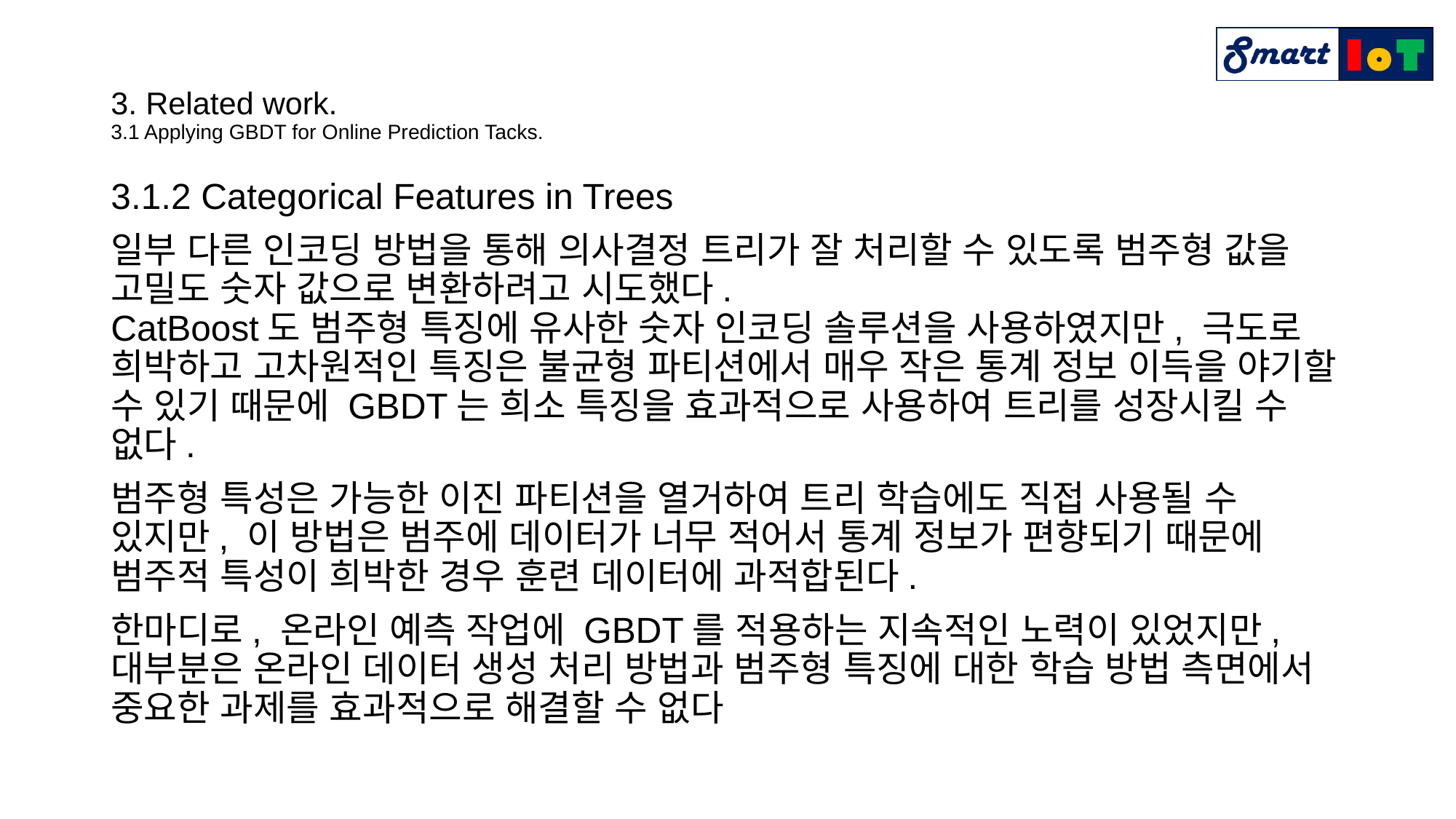

# 3. Related work. 3.1 Applying GBDT for Online Prediction Tacks.
3.1.2 Categorical Features in Trees
일부 다른 인코딩 방법을 통해 의사결정 트리가 잘 처리할 수 있도록 범주형 값을 고밀도 숫자 값으로 변환하려고 시도했다.
CatBoost도 범주형 특징에 유사한 숫자 인코딩 솔루션을 사용하였지만, 극도로 희박하고 고차원적인 특징은 불균형 파티션에서 매우 작은 통계 정보 이득을 야기할 수 있기 때문에 GBDT는 희소 특징을 효과적으로 사용하여 트리를 성장시킬 수 없다.
범주형 특성은 가능한 이진 파티션을 열거하여 트리 학습에도 직접 사용될 수 있지만, 이 방법은 범주에 데이터가 너무 적어서 통계 정보가 편향되기 때문에 범주적 특성이 희박한 경우 훈련 데이터에 과적합된다.
한마디로, 온라인 예측 작업에 GBDT를 적용하는 지속적인 노력이 있었지만, 대부분은 온라인 데이터 생성 처리 방법과 범주형 특징에 대한 학습 방법 측면에서 중요한 과제를 효과적으로 해결할 수 없다